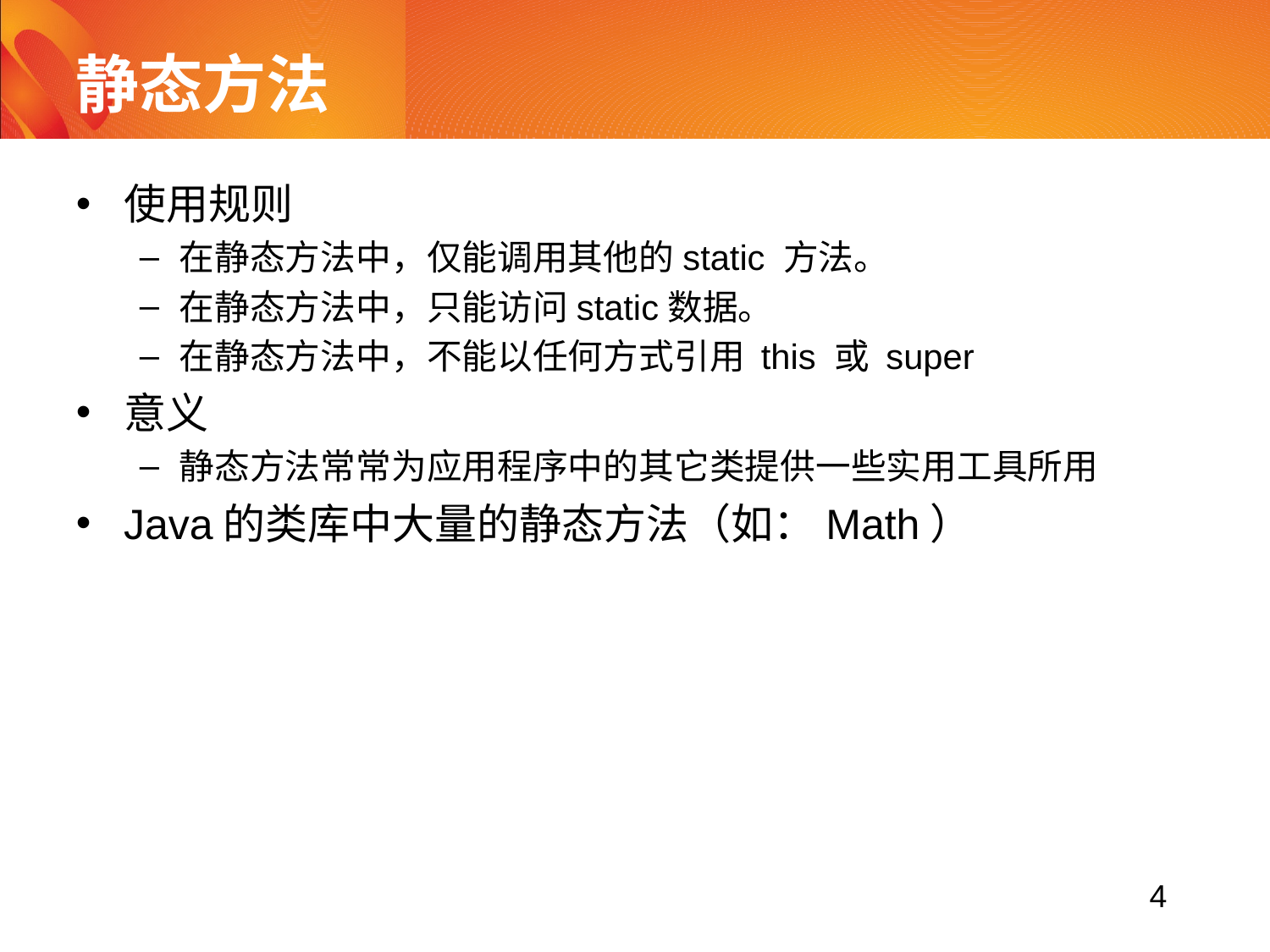

# 静态方法
使用规则
在静态方法中，仅能调用其他的static 方法。
在静态方法中，只能访问static数据。
在静态方法中，不能以任何方式引用 this 或 super
意义
静态方法常常为应用程序中的其它类提供一些实用工具所用
Java的类库中大量的静态方法（如：Math）